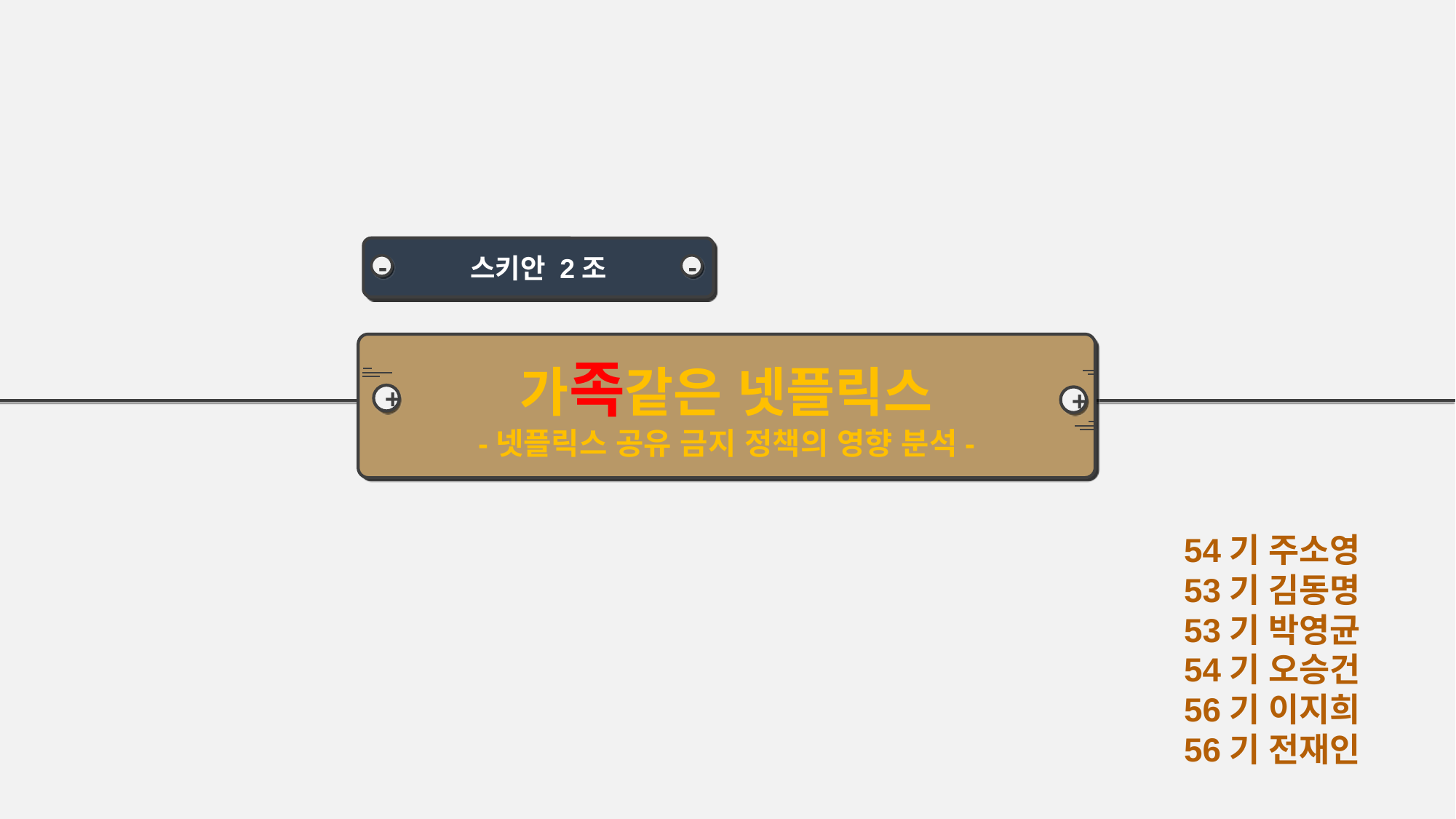

스키안 2조
-
-
가족같은 넷플릭스
-넷플릭스 공유 금지 정책의 영향 분석-
+
+

54기 주소영
53기 김동명
53기 박영균
54기 오승건
56기 이지희
56기 전재인